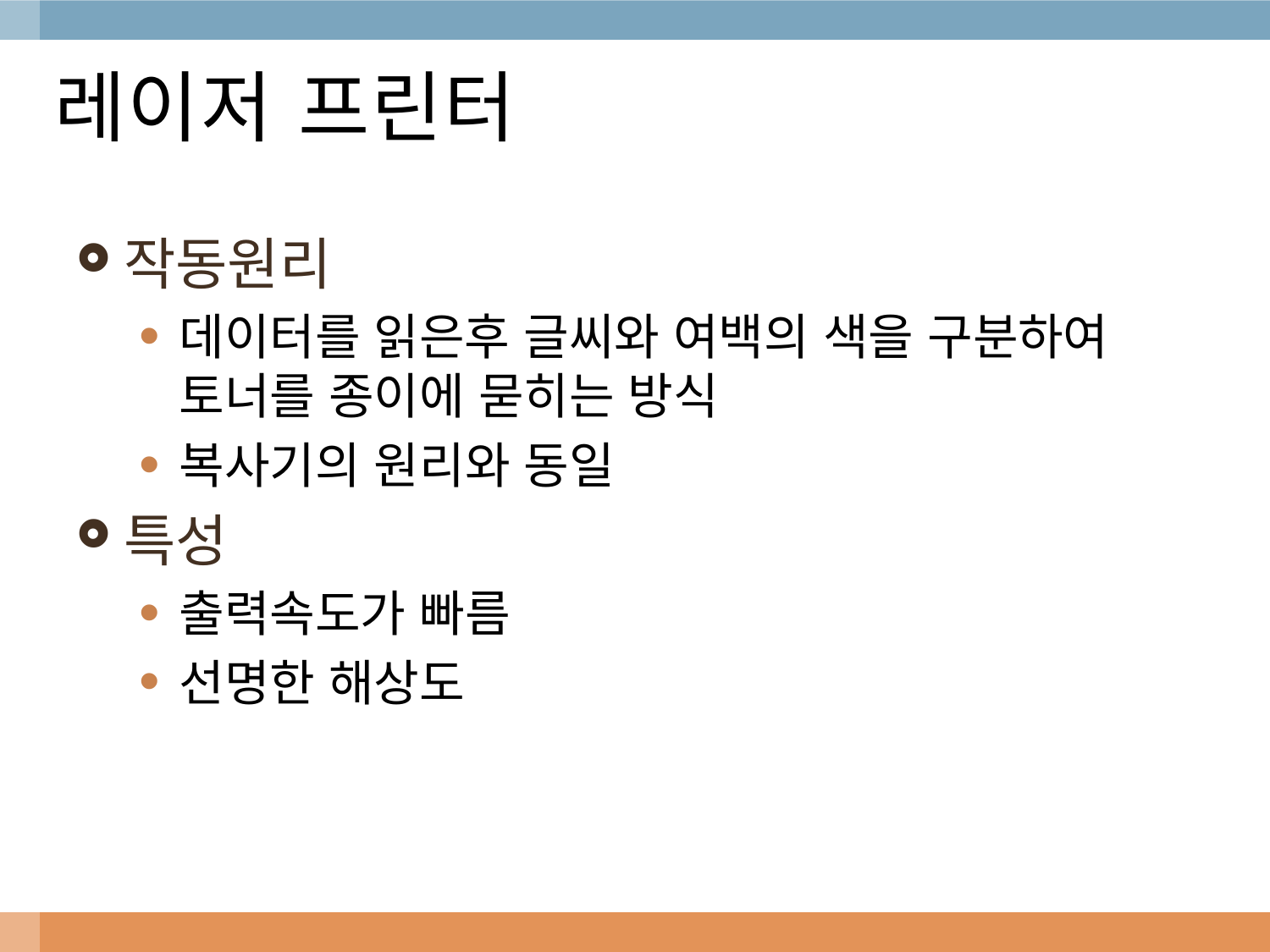

# 레이저 프린터
작동원리
데이터를 읽은후 글씨와 여백의 색을 구분하여 토너를 종이에 묻히는 방식
복사기의 원리와 동일
특성
출력속도가 빠름
선명한 해상도